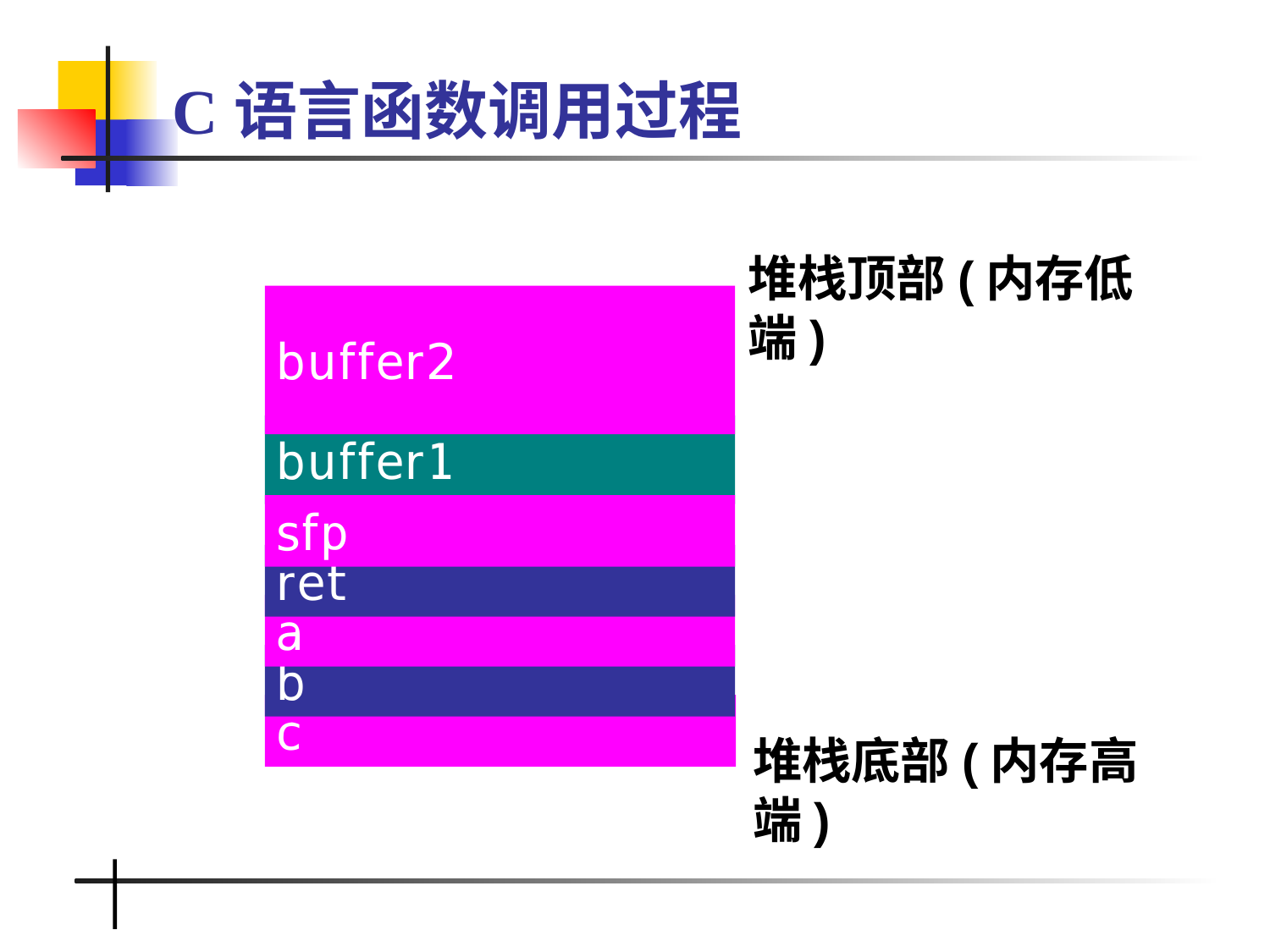

# C语言函数调用过程
堆栈顶部(内存低端)
buffer2
buffer1
sfp
ret
a
b
c
堆栈底部(内存高端)